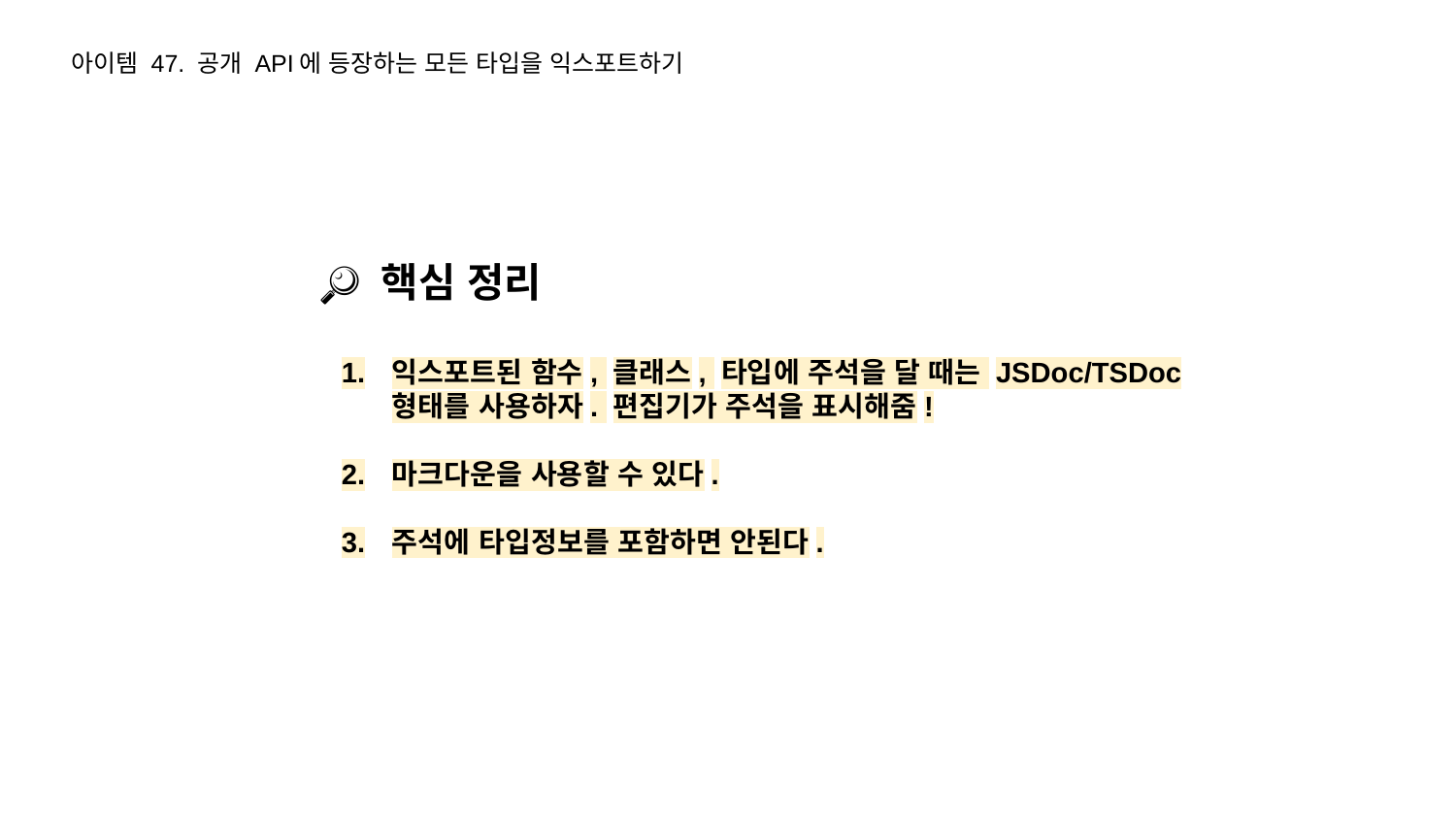

아이템 47. 공개 API에 등장하는 모든 타입을 익스포트하기
🔎 핵심 정리

익스포트된 함수, 클래스, 타입에 주석을 달 때는 JSDoc/TSDoc 형태를 사용하자. 편집기가 주석을 표시해줌!

마크다운을 사용할 수 있다.

주석에 타입정보를 포함하면 안된다.